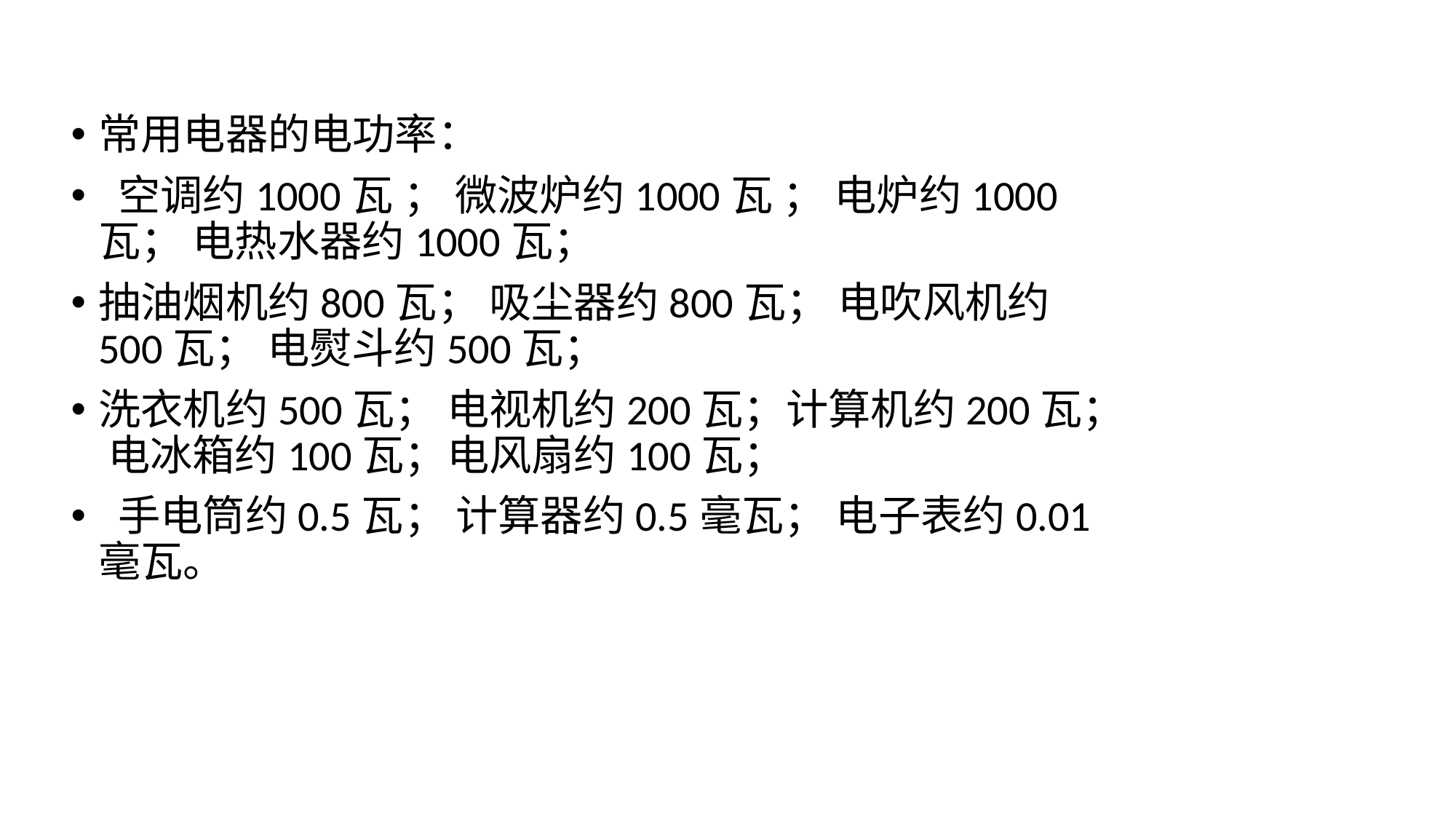

常用电器的电功率：
 空调约1000瓦 ； 微波炉约1000瓦 ； 电炉约1000瓦； 电热水器约1000瓦；
抽油烟机约800瓦； 吸尘器约800瓦； 电吹风机约500瓦； 电熨斗约500瓦；
洗衣机约500瓦； 电视机约200瓦；计算机约200瓦； 电冰箱约100瓦；电风扇约100瓦；
 手电筒约0.5瓦； 计算器约0.5毫瓦； 电子表约0.01毫瓦。